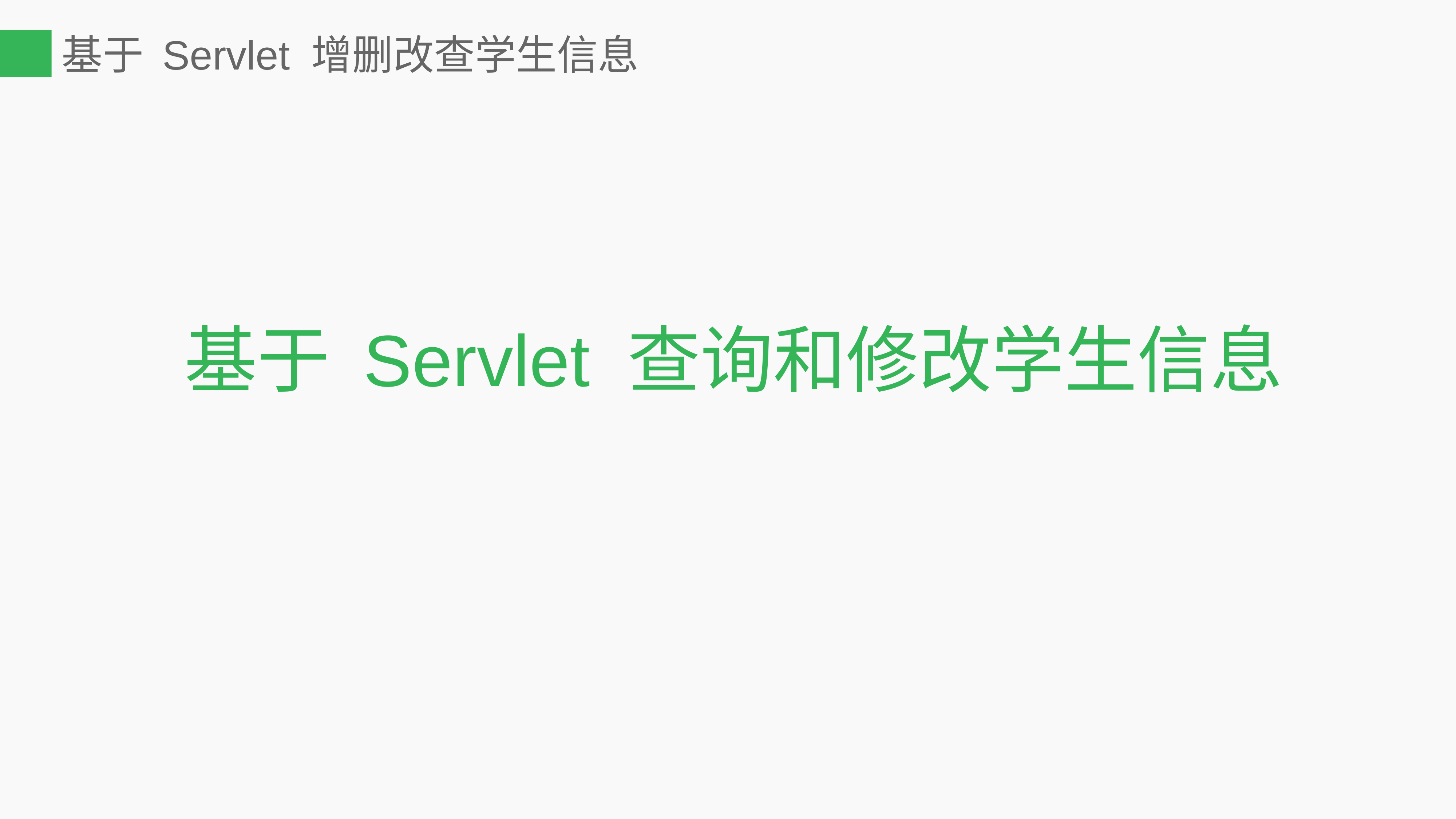

# 基于 Servlet 增删改查学生信息
基于 Servlet 查询和修改学生信息